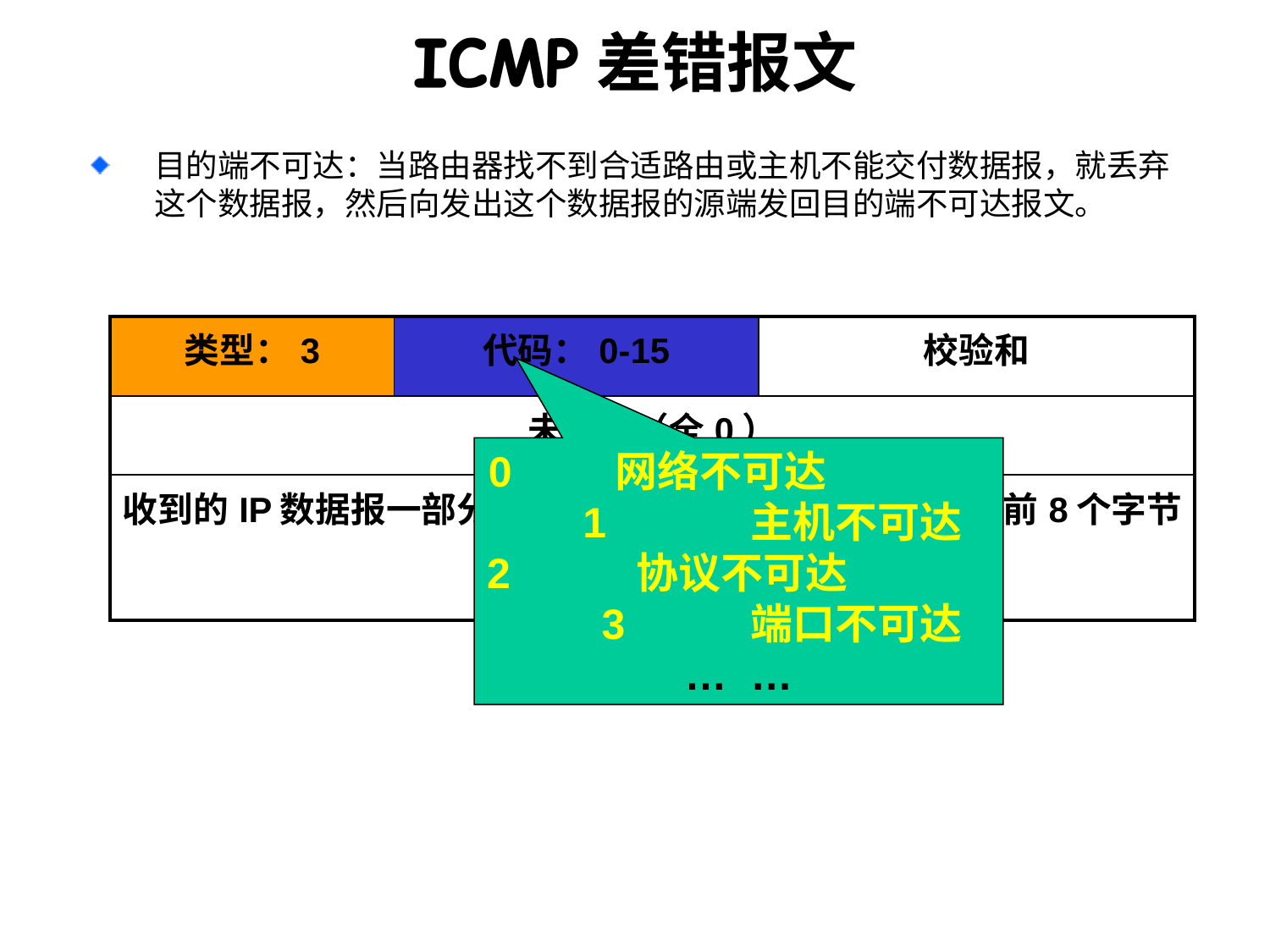

# ICMP差错报文
目的端不可达：当路由器找不到合适路由或主机不能交付数据报，就丢弃这个数据报，然后向发出这个数据报的源端发回目的端不可达报文。
| 类型：3 | 代码：0-15 | 校验和 |
| --- | --- | --- |
| 未使用（全0） |  |  |
| 收到的IP数据报一部分，包括IP首部以及数据报数据的前8个字节 |  |  |
0	网络不可达                          1  	主机不可达 
2 	 协议不可达                          3 	端口不可达
…  …